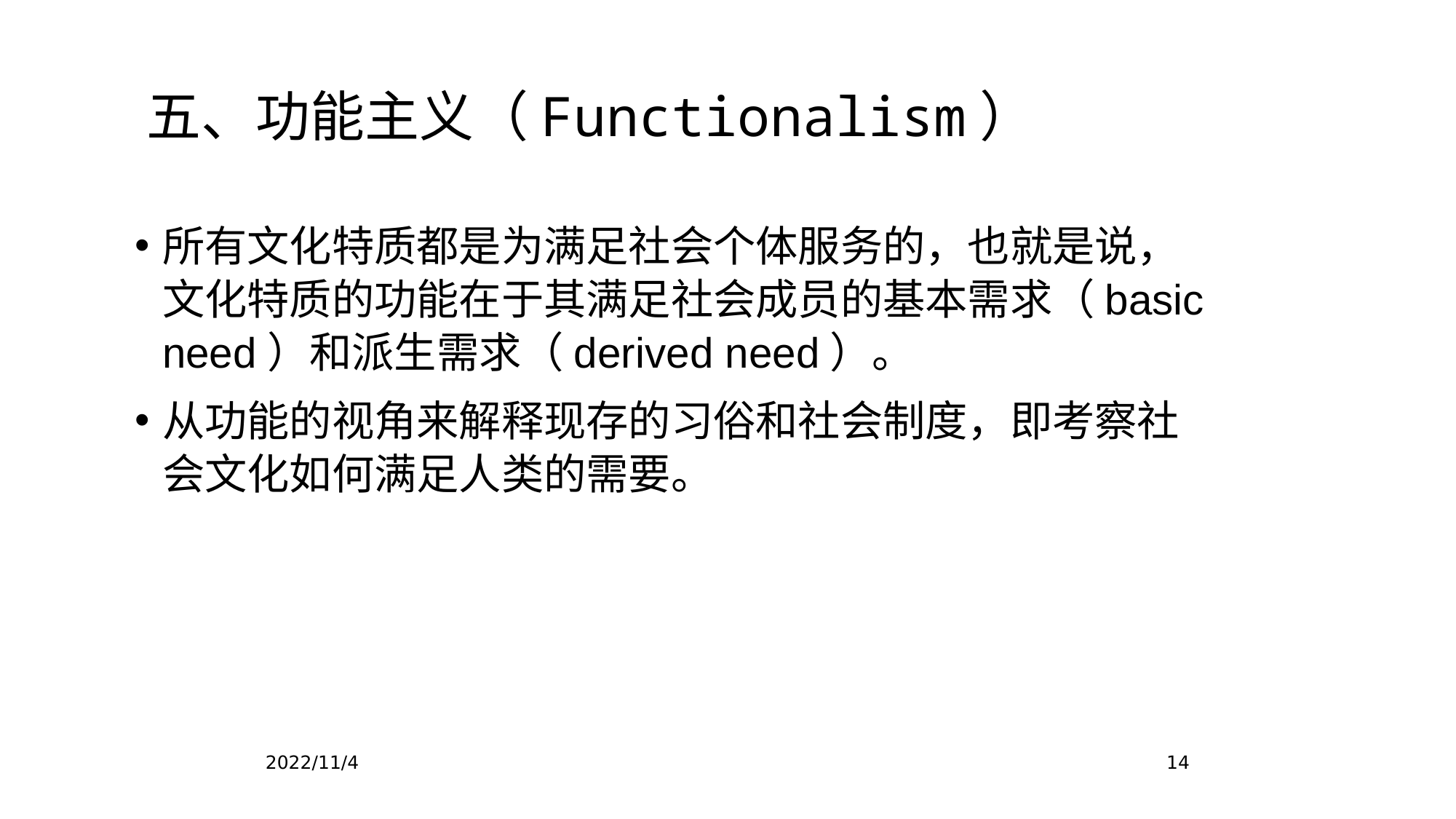

五、功能主义（Functionalism）
所有文化特质都是为满足社会个体服务的，也就是说，文化特质的功能在于其满足社会成员的基本需求（basic need）和派生需求（derived need）。
从功能的视角来解释现存的习俗和社会制度，即考察社会文化如何满足人类的需要。
2022/11/4
14